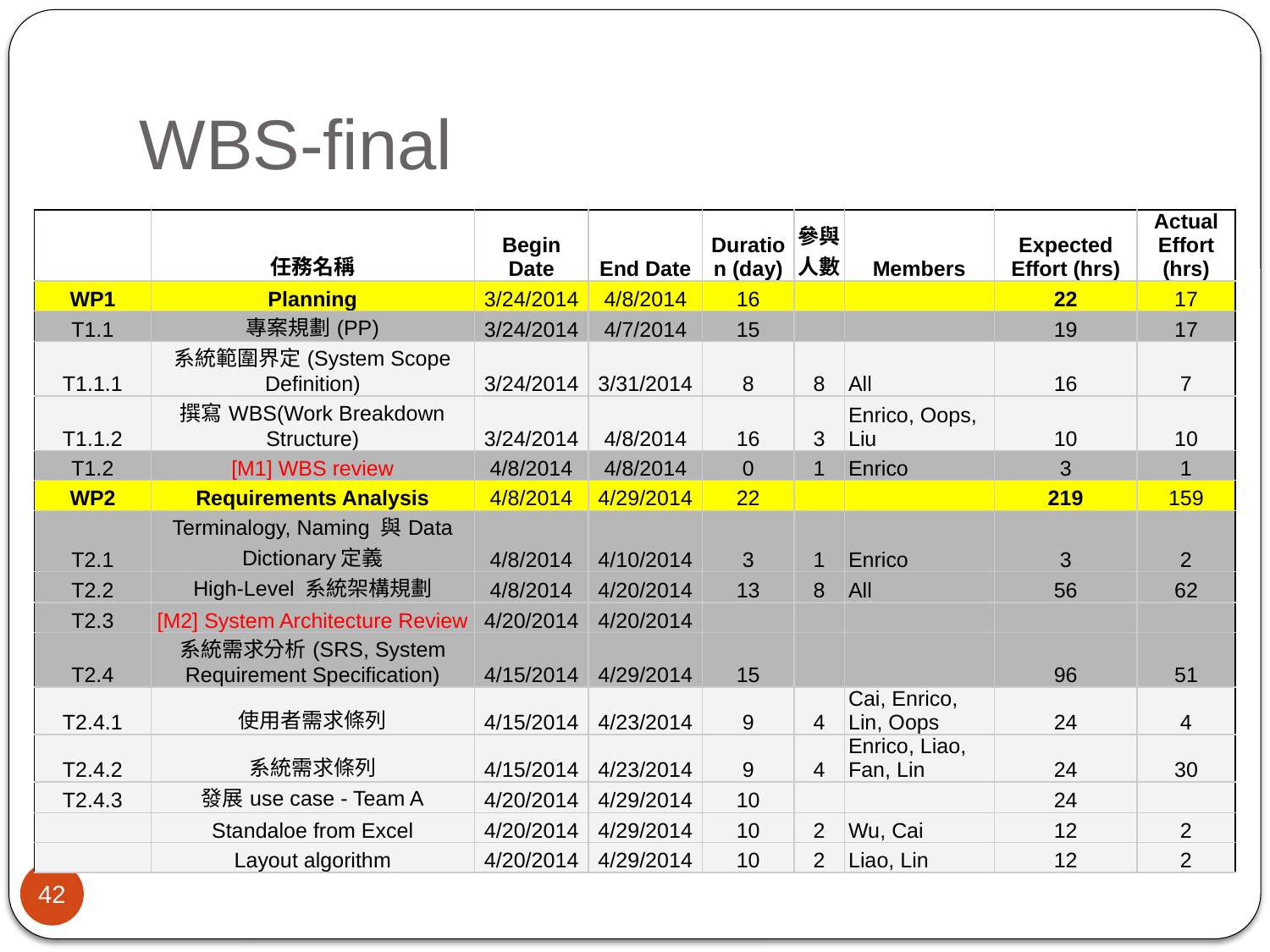

# WBS-final
|  | 任務名稱 | Begin Date | End Date | Duration (day) | 參與人數 | Members | Expected Effort (hrs) | Actual Effort (hrs) |
| --- | --- | --- | --- | --- | --- | --- | --- | --- |
| WP1 | Planning | 3/24/2014 | 4/8/2014 | 16 |  |  | 22 | 17 |
| T1.1 | 專案規劃(PP) | 3/24/2014 | 4/7/2014 | 15 |  |  | 19 | 17 |
| T1.1.1 | 系統範圍界定(System Scope Definition) | 3/24/2014 | 3/31/2014 | 8 | 8 | All | 16 | 7 |
| T1.1.2 | 撰寫WBS(Work Breakdown Structure) | 3/24/2014 | 4/8/2014 | 16 | 3 | Enrico, Oops, Liu | 10 | 10 |
| T1.2 | [M1] WBS review | 4/8/2014 | 4/8/2014 | 0 | 1 | Enrico | 3 | 1 |
| WP2 | Requirements Analysis | 4/8/2014 | 4/29/2014 | 22 |  |  | 219 | 159 |
| T2.1 | Terminalogy, Naming 與Data Dictionary定義 | 4/8/2014 | 4/10/2014 | 3 | 1 | Enrico | 3 | 2 |
| T2.2 | High-Level 系統架構規劃 | 4/8/2014 | 4/20/2014 | 13 | 8 | All | 56 | 62 |
| T2.3 | [M2] System Architecture Review | 4/20/2014 | 4/20/2014 |  |  |  |  |  |
| T2.4 | 系統需求分析(SRS, System Requirement Specification) | 4/15/2014 | 4/29/2014 | 15 |  |  | 96 | 51 |
| T2.4.1 | 使用者需求條列 | 4/15/2014 | 4/23/2014 | 9 | 4 | Cai, Enrico, Lin, Oops | 24 | 4 |
| T2.4.2 | 系統需求條列 | 4/15/2014 | 4/23/2014 | 9 | 4 | Enrico, Liao, Fan, Lin | 24 | 30 |
| T2.4.3 | 發展use case - Team A | 4/20/2014 | 4/29/2014 | 10 |  |  | 24 |  |
|  | Standaloe from Excel | 4/20/2014 | 4/29/2014 | 10 | 2 | Wu, Cai | 12 | 2 |
|  | Layout algorithm | 4/20/2014 | 4/29/2014 | 10 | 2 | Liao, Lin | 12 | 2 |
42